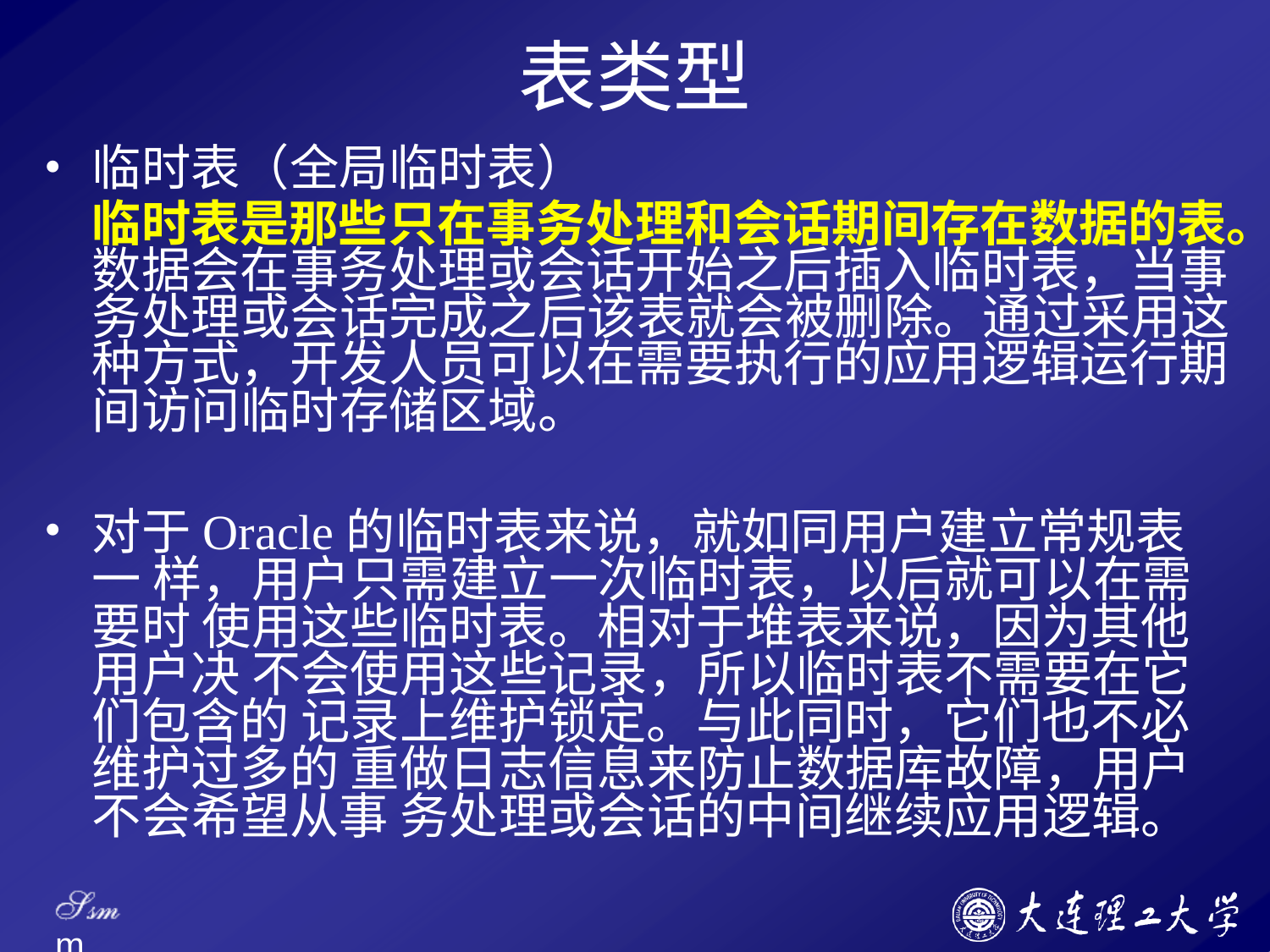

# 表类型
临时表（全局临时表）
临时表是那些只在事务处理和会话期间存在数据的表。 数据会在事务处理或会话开始之后插入临时表，当事 务处理或会话完成之后该表就会被删除。通过采用这 种方式，开发人员可以在需要执行的应用逻辑运行期 间访问临时存储区域。

对于Oracle的临时表来说，就如同用户建立常规表一 样，用户只需建立一次临时表，以后就可以在需要时 使用这些临时表。相对于堆表来说，因为其他用户决 不会使用这些记录，所以临时表不需要在它们包含的 记录上维护锁定。与此同时，它们也不必维护过多的 重做日志信息来防止数据库故障，用户不会希望从事 务处理或会话的中间继续应用逻辑。

Ssm